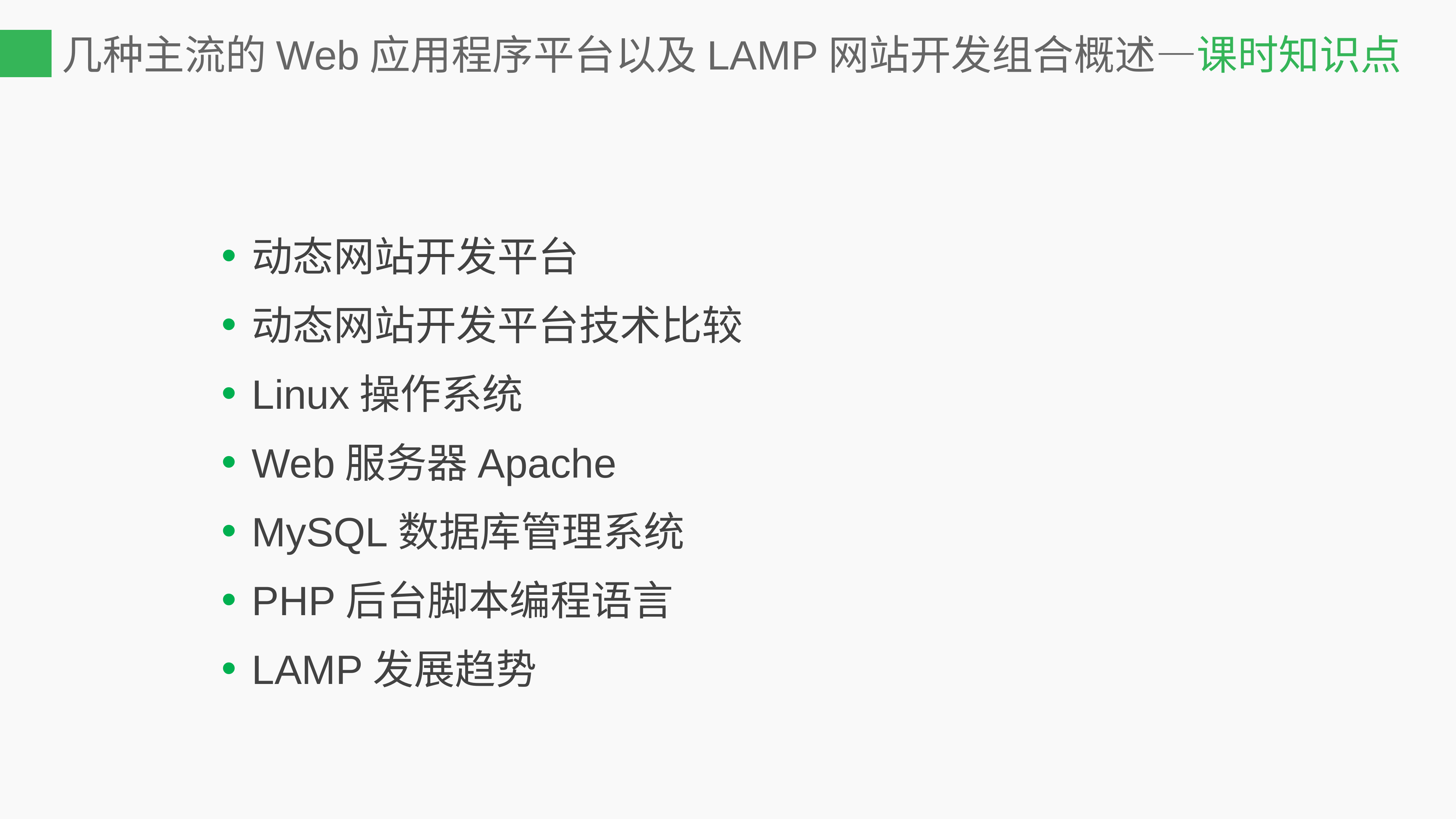

# 几种主流的Web应用程序平台以及LAMP网站开发组合概述—课时知识点
动态网站开发平台
动态网站开发平台技术比较
Linux操作系统
Web服务器Apache
MySQL数据库管理系统
PHP后台脚本编程语言
LAMP发展趋势